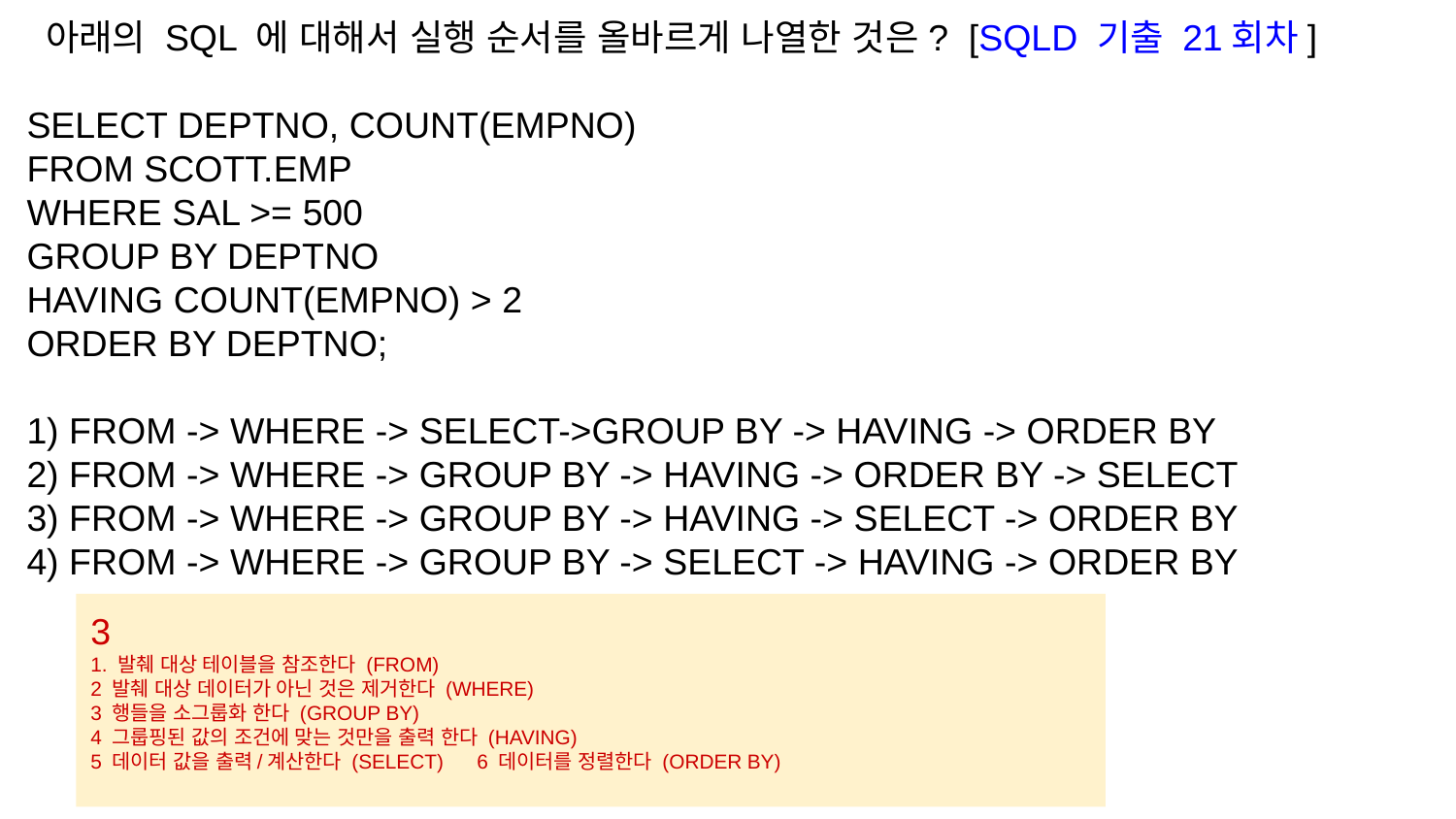

아래의 SQL 에 대해서 실행 순서를 올바르게 나열한 것은?  [SQLD 기출 21회차]

SELECT DEPTNO, COUNT(EMPNO)
FROM SCOTT.EMP
WHERE SAL >= 500
GROUP BY DEPTNO
HAVING COUNT(EMPNO) > 2
ORDER BY DEPTNO;

1) FROM -> WHERE -> SELECT->GROUP BY -> HAVING -> ORDER BY
2) FROM -> WHERE -> GROUP BY -> HAVING -> ORDER BY -> SELECT
3) FROM -> WHERE -> GROUP BY -> HAVING -> SELECT -> ORDER BY
4) FROM -> WHERE -> GROUP BY -> SELECT -> HAVING -> ORDER BY
3
1. 발췌 대상 테이블을 참조한다 (FROM)
2 발췌 대상 데이터가 아닌 것은 제거한다 (WHERE)
3 행들을 소그룹화 한다 (GROUP BY)
4 그룹핑된 값의 조건에 맞는 것만을 출력 한다 (HAVING)
5 데이터 값을 출력/계산한다 (SELECT)      6 데이터를 정렬한다 (ORDER BY)